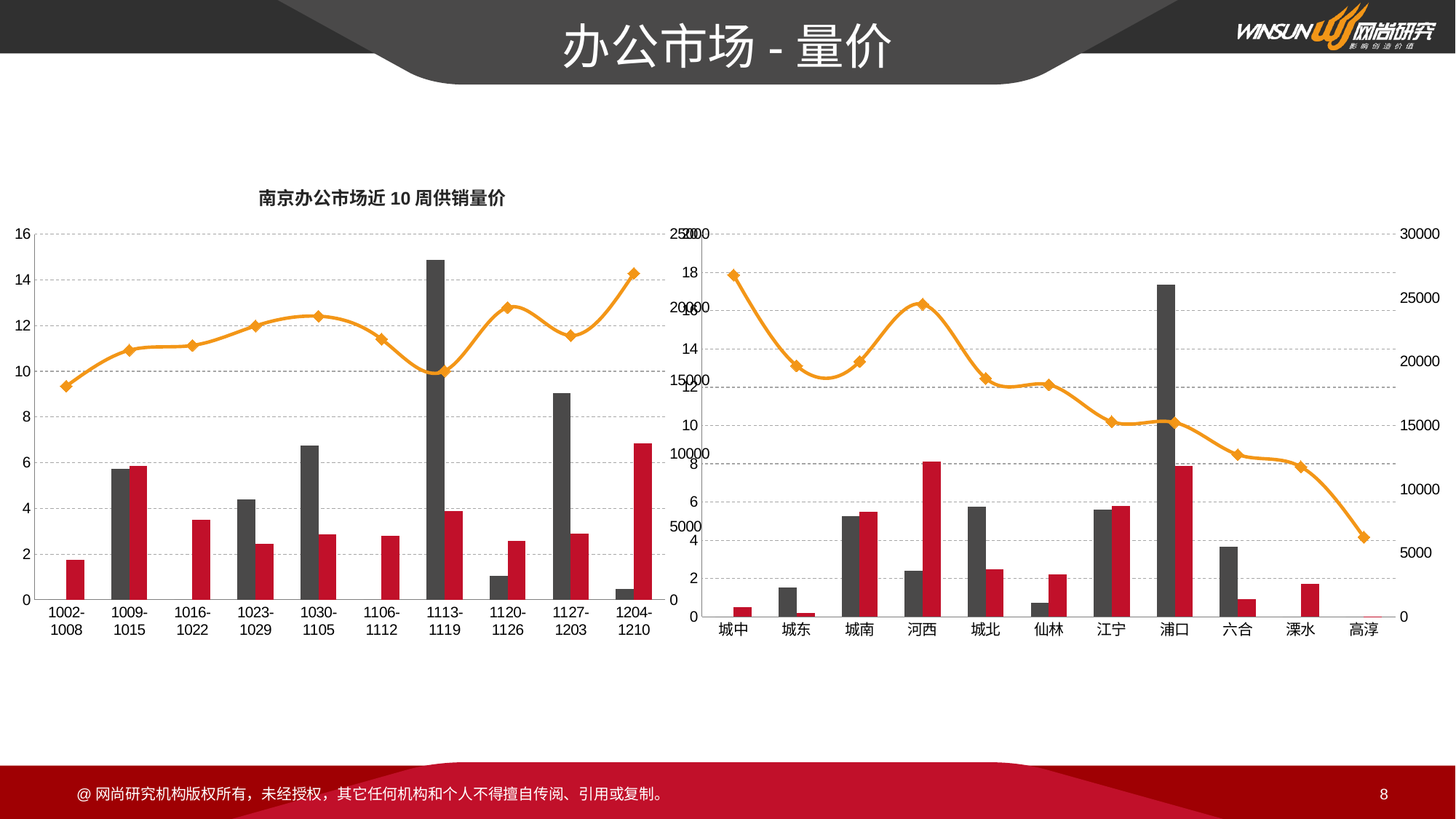

# 办公市场-量价

南京办公市场近10周供销量价

### Chart

| Category | 上市面积（万㎡） | 成交面积（万㎡） | 成交均价（元/㎡） |
|---|---|---|---|
| 1002-1008 | 0.0 | 1.76 | 14605.0 |
| 1009-1015 | 5.74 | 5.87 | 17062.0 |
| 1016-1022 | 0.0 | 3.49 | 17390.0 |
| 1023-1029 | 4.39 | 2.45 | 18727.0 |
| 1030-1105 | 6.75 | 2.87 | 19391.0 |
| 1106-1112 | 0.0 | 2.8 | 17820.0 |
| 1113-1119 | 14.86 | 3.87 | 15640.0 |
| 1120-1126 | 1.05 | 2.58 | 19987.0 |
| 1127-1203 | 9.06 | 2.89 | 18067.0 |
| 1204-1210 | 0.48 | 6.85 | 22316.0 |

### Chart

| Category | 上市面积（万㎡） | 成交面积（万㎡） | 成交均价（元/㎡） |
|---|---|---|---|
| 城中 | 0.0 | 0.5 | 26801.0 |
| 城东 | 1.53 | 0.21 | 19684.0 |
| 城南 | 5.28 | 5.48 | 20018.0 |
| 河西 | 2.42 | 8.11 | 24516.0 |
| 城北 | 5.74 | 2.49 | 18701.0 |
| 仙林 | 0.72 | 2.22 | 18200.0 |
| 江宁 | 5.6 | 5.79 | 15304.0 |
| 浦口 | 17.38 | 7.9 | 15237.0 |
| 六合 | 3.66 | 0.94 | 12717.0 |
| 溧水 | 0.0 | 1.74 | 11760.0 |
| 高淳 | 0.0 | 0.02 | 6245.0 |
8